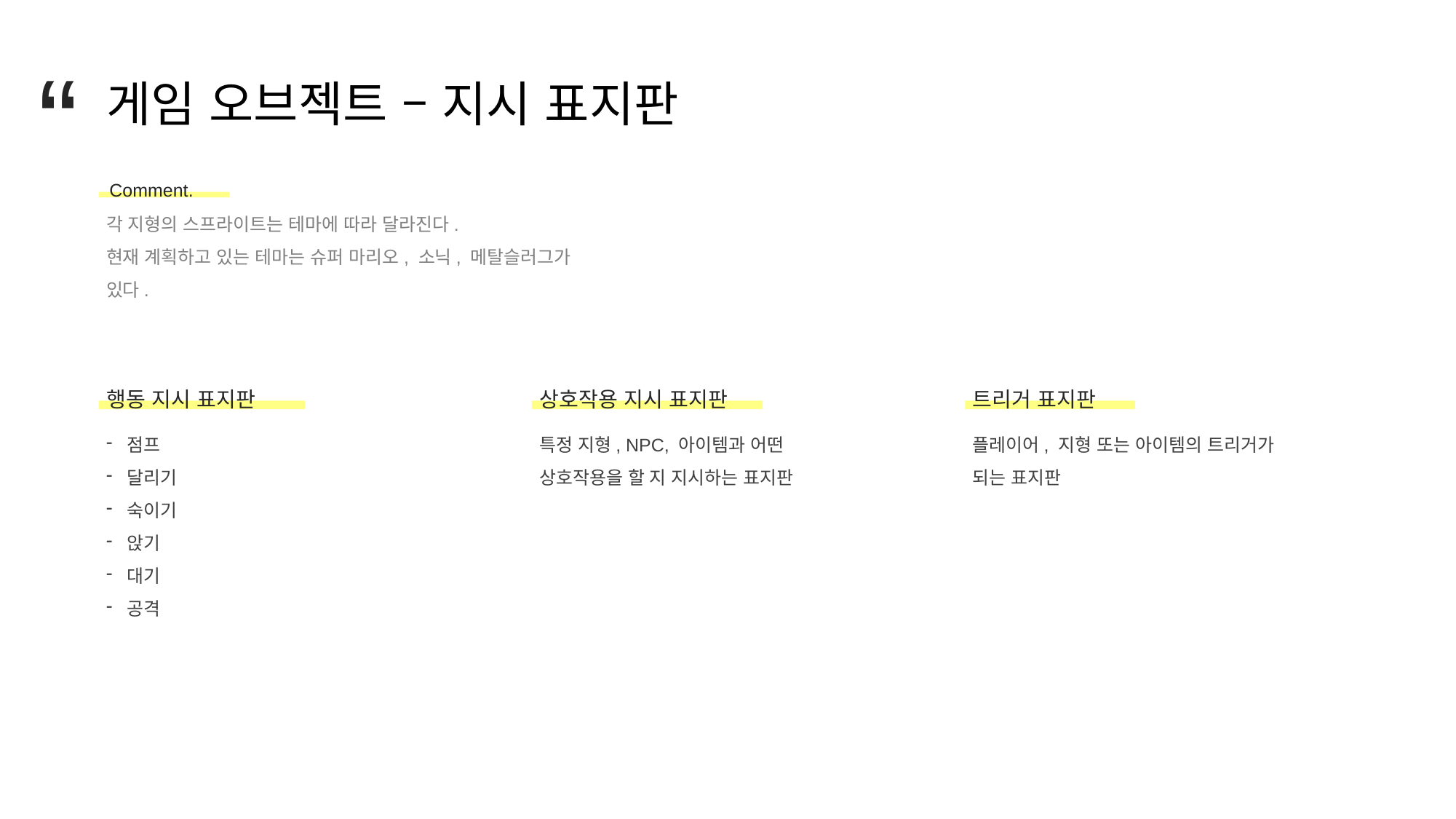

“
게임 오브젝트 – 지시 표지판
Comment.

각 지형의 스프라이트는 테마에 따라 달라진다.
현재 계획하고 있는 테마는 슈퍼 마리오, 소닉, 메탈슬러그가 있다.
행동 지시 표지판
상호작용 지시 표지판
트리거 표지판

점프
달리기
숙이기
앉기
대기
공격
특정 지형, NPC, 아이템과 어떤 상호작용을 할 지 지시하는 표지판

플레이어, 지형 또는 아이템의 트리거가 되는 표지판